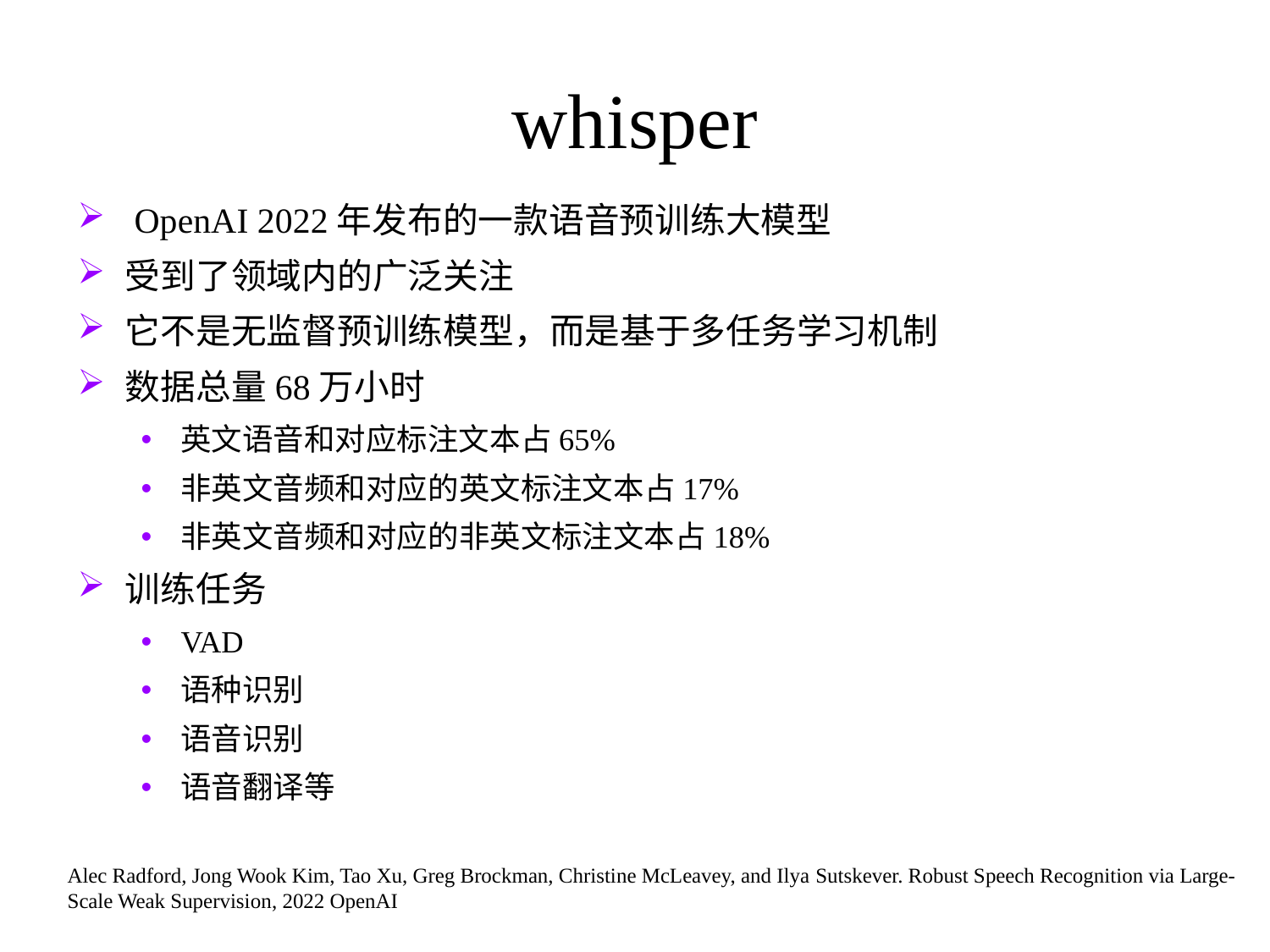

# whisper
 OpenAI 2022年发布的一款语音预训练大模型
受到了领域内的广泛关注
它不是无监督预训练模型，而是基于多任务学习机制
数据总量68万小时
英文语音和对应标注文本占65%
非英文音频和对应的英文标注文本占17%
非英文音频和对应的非英文标注文本占18%
训练任务
VAD
语种识别
语音识别
语音翻译等

Alec Radford, Jong Wook Kim, Tao Xu, Greg Brockman, Christine McLeavey, and Ilya Sutskever. Robust Speech Recognition via Large-Scale Weak Supervision, 2022 OpenAI